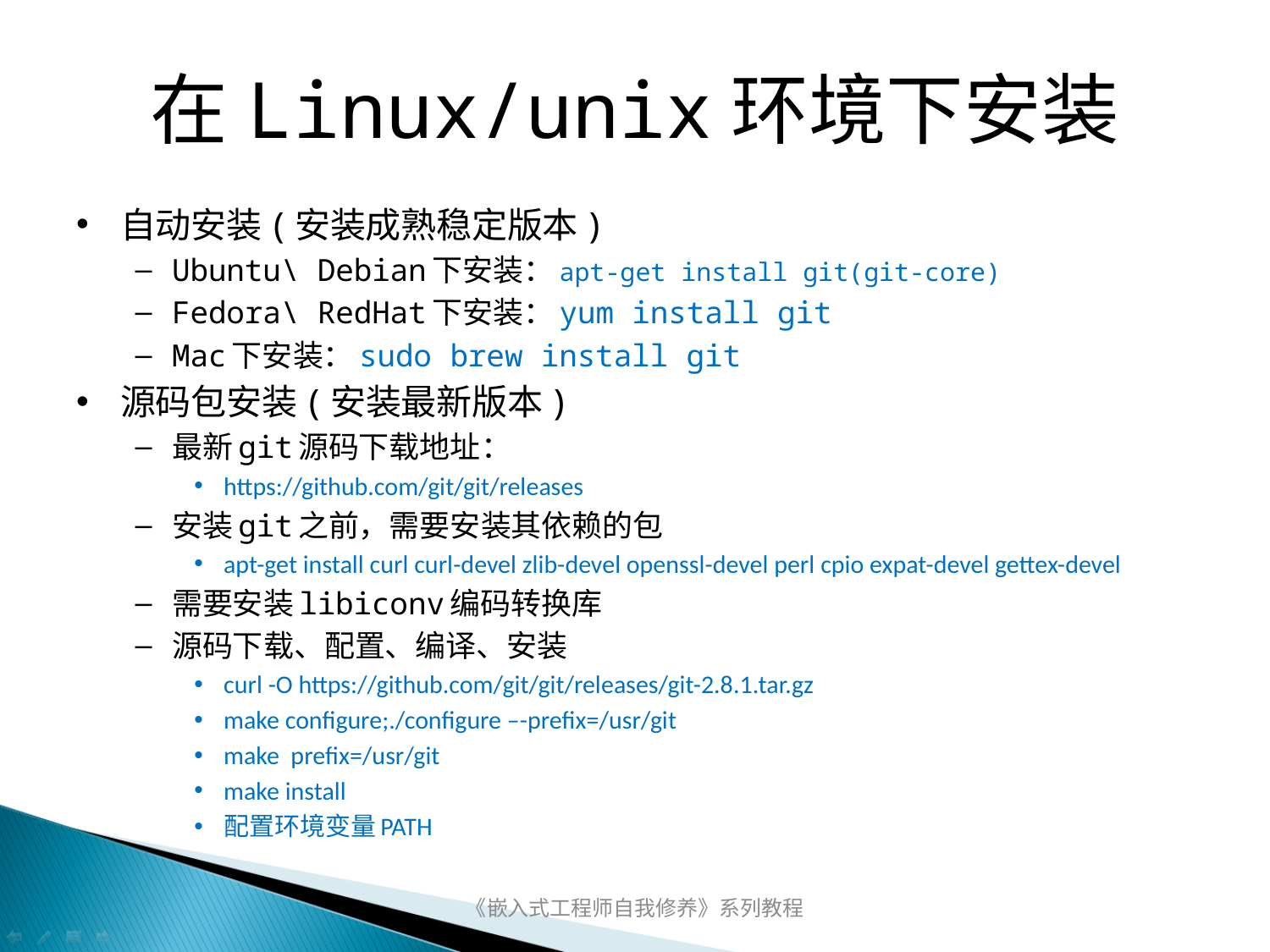

# 在Linux/unix环境下安装
自动安装(安装成熟稳定版本)
Ubuntu\ Debian下安装：apt-get install git(git-core)
Fedora\ RedHat下安装：yum install git
Mac下安装：sudo brew install git
源码包安装(安装最新版本)
最新git源码下载地址：
https://github.com/git/git/releases
安装git之前，需要安装其依赖的包
apt-get install curl curl-devel zlib-devel openssl-devel perl cpio expat-devel gettex-devel
需要安装libiconv编码转换库
源码下载、配置、编译、安装
curl -O https://github.com/git/git/releases/git-2.8.1.tar.gz
make configure;./configure –-prefix=/usr/git
make  prefix=/usr/git
make install
配置环境变量PATH

《嵌入式工程师自我修养》系列教程